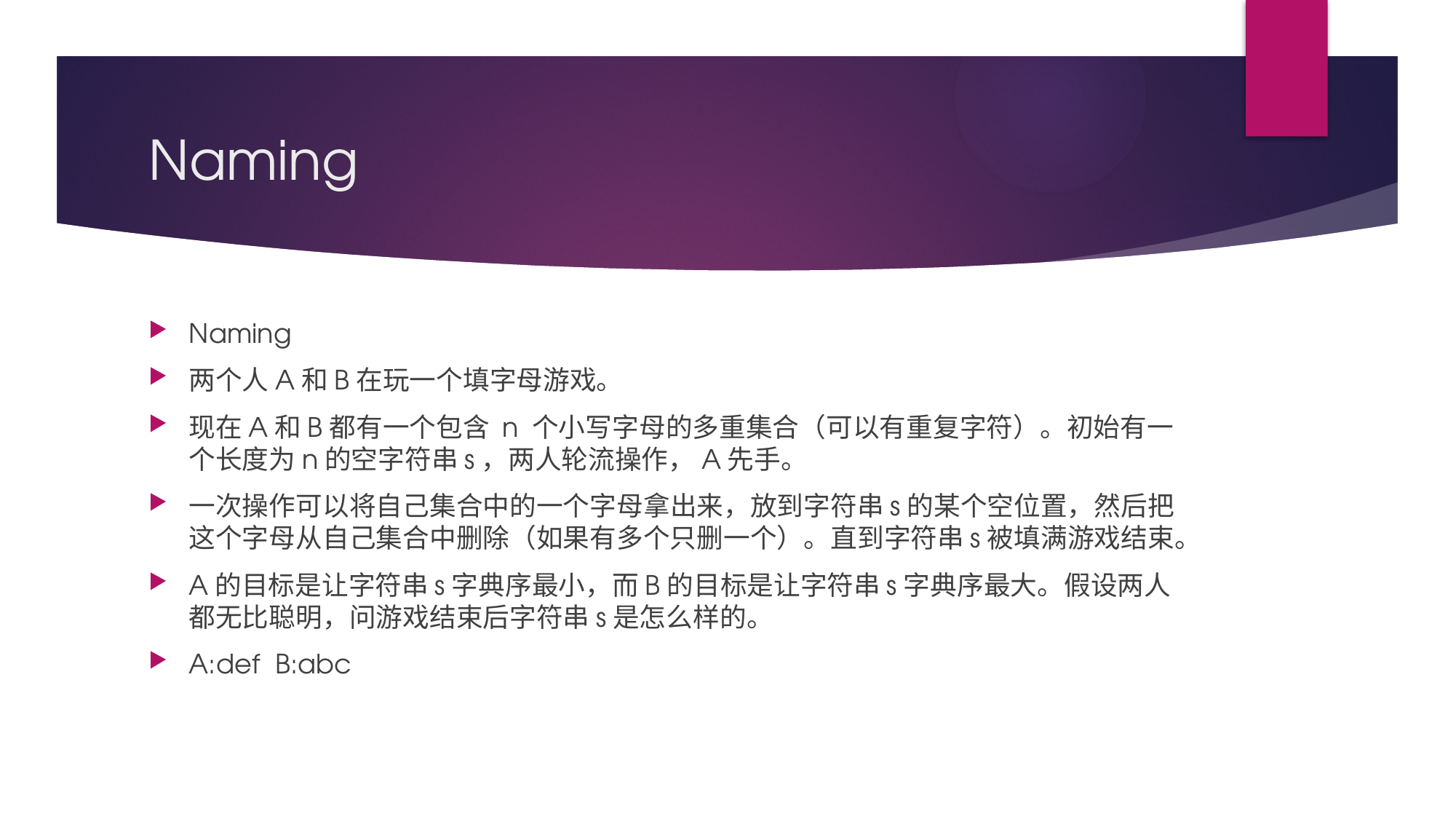

# Naming
Naming
两个人A和B在玩一个填字母游戏。
现在A和B都有一个包含 n 个小写字母的多重集合（可以有重复字符）。初始有一个长度为n的空字符串s，两人轮流操作，A先手。
一次操作可以将自己集合中的一个字母拿出来，放到字符串s的某个空位置，然后把这个字母从自己集合中删除（如果有多个只删一个）。直到字符串s被填满游戏结束。
A的目标是让字符串s字典序最小，而B的目标是让字符串s字典序最大。假设两人都无比聪明，问游戏结束后字符串s是怎么样的。
A:def  B:abc